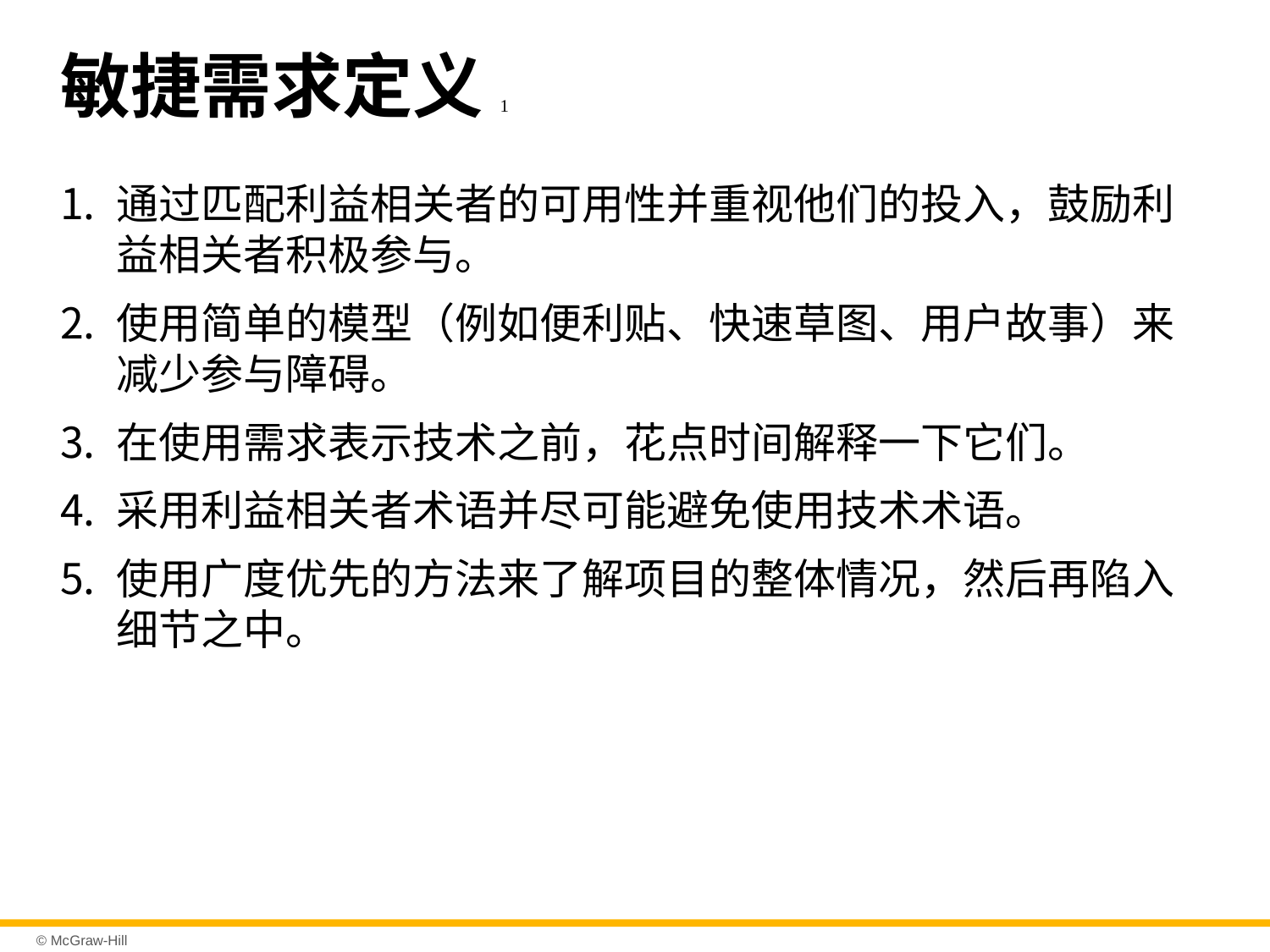

# 敏捷需求定义1
通过匹配利益相关者的可用性并重视他们的投入，鼓励利益相关者积极参与。
使用简单的模型（例如便利贴、快速草图、用户故事）来减少参与障碍。
在使用需求表示技术之前，花点时间解释一下它们。
采用利益相关者术语并尽可能避免使用技术术语。
使用广度优先的方法来了解项目的整体情况，然后再陷入细节之中。
9